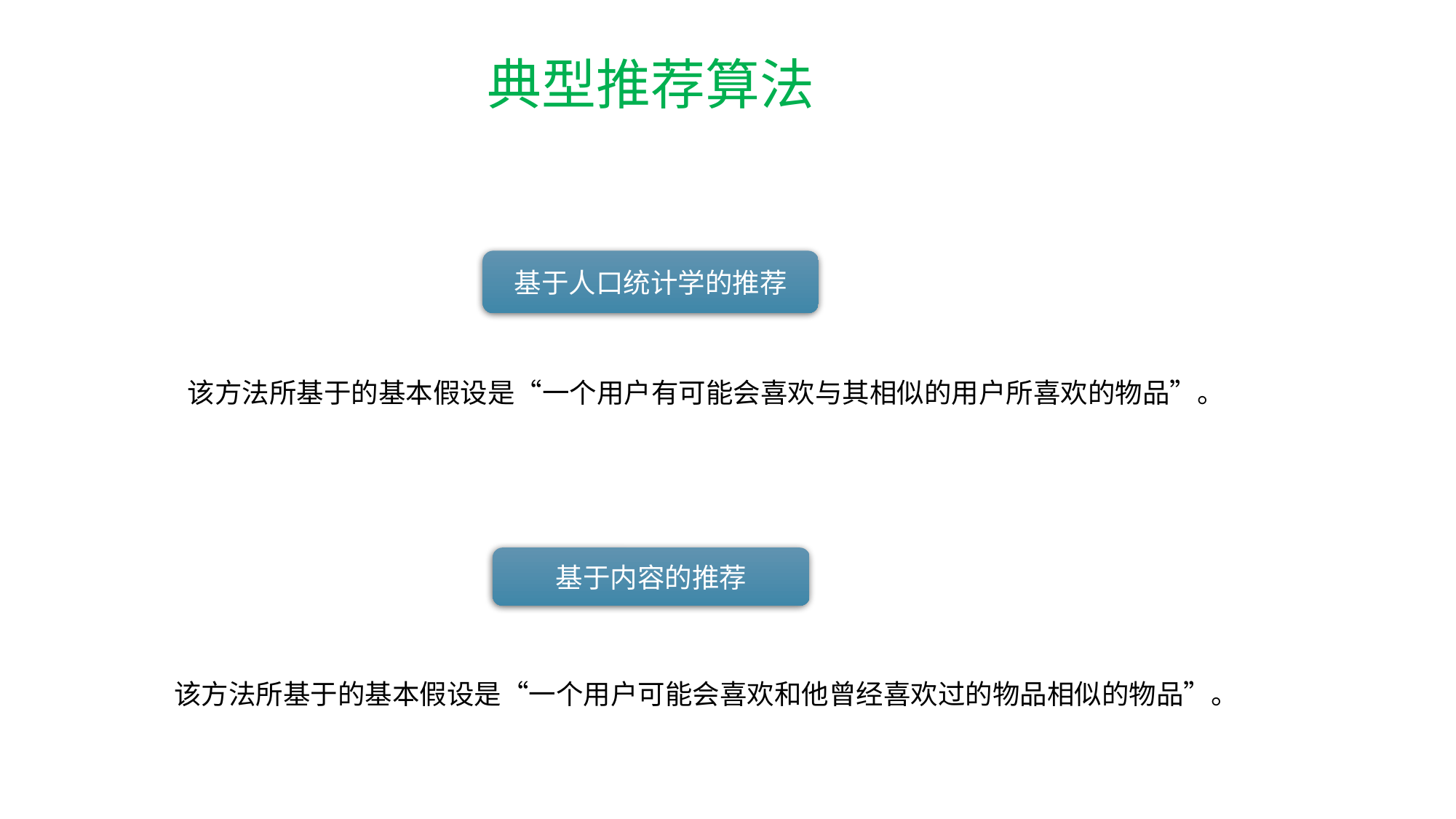

典型推荐算法
基于人口统计学的推荐

该方法所基于的基本假设是“一个用户有可能会喜欢与其相似的用户所喜欢的物品”。
基于内容的推荐
该方法所基于的基本假设是“一个用户可能会喜欢和他曾经喜欢过的物品相似的物品”。